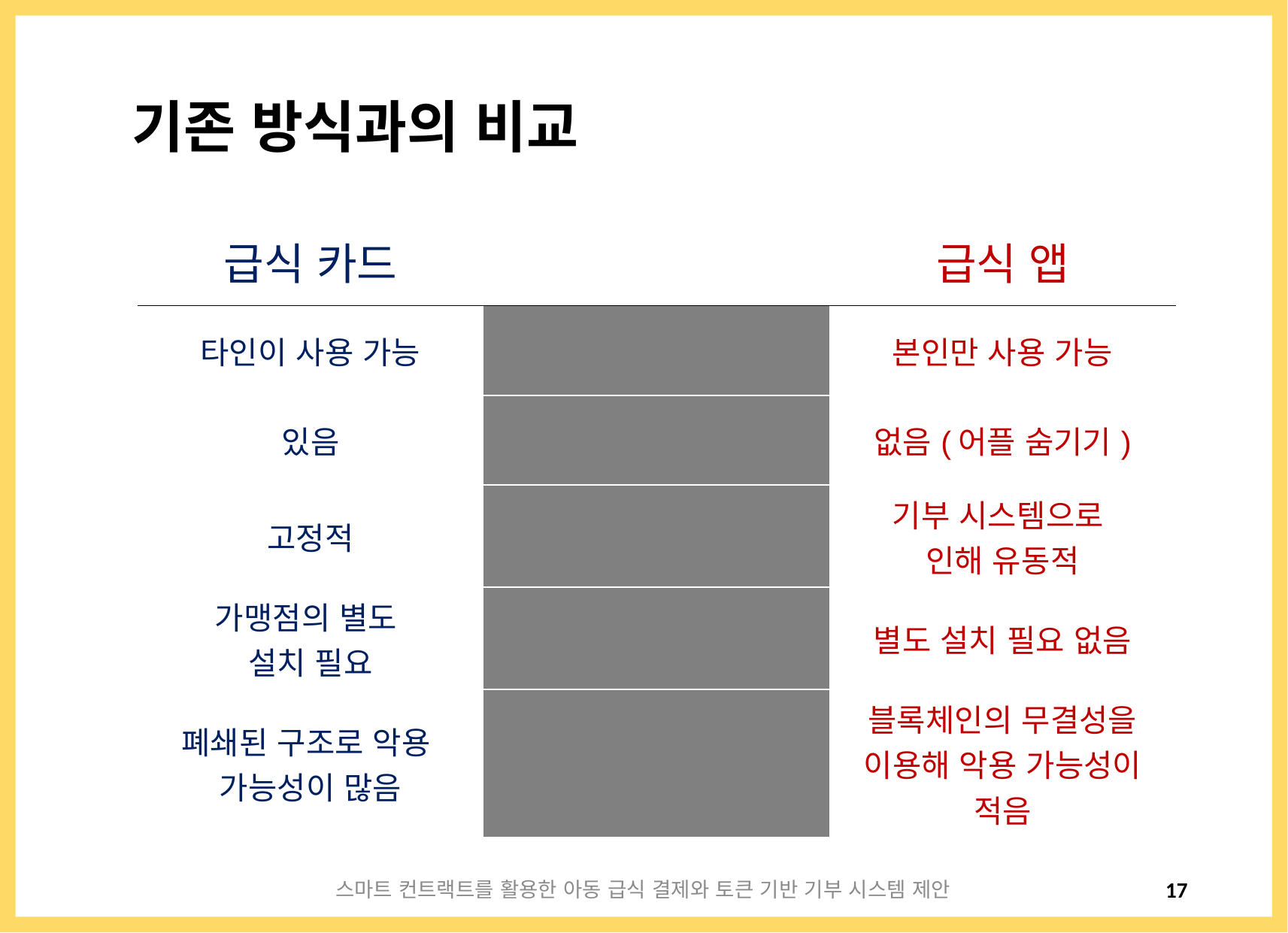

기존 방식과의 비교
| 급식 카드 |  | 급식 앱 |
| --- | --- | --- |
| 타인이 사용 가능 | 사용자 | 본인만 사용 가능 |
| 있음 | 노출 위험 | 없음(어플 숨기기) |
| 고정적 | 지원 금액 | 기부 시스템으로 인해 유동적 |
| 가맹점의 별도 설치 필요 | 리더기 설치 | 별도 설치 필요 없음 |
| 폐쇄된 구조로 악용 가능성이 많음 | 악용 위험성 | 블록체인의 무결성을 이용해 악용 가능성이 적음 |
스마트 컨트랙트를 활용한 아동 급식 결제와 토큰 기반 기부 시스템 제안
17